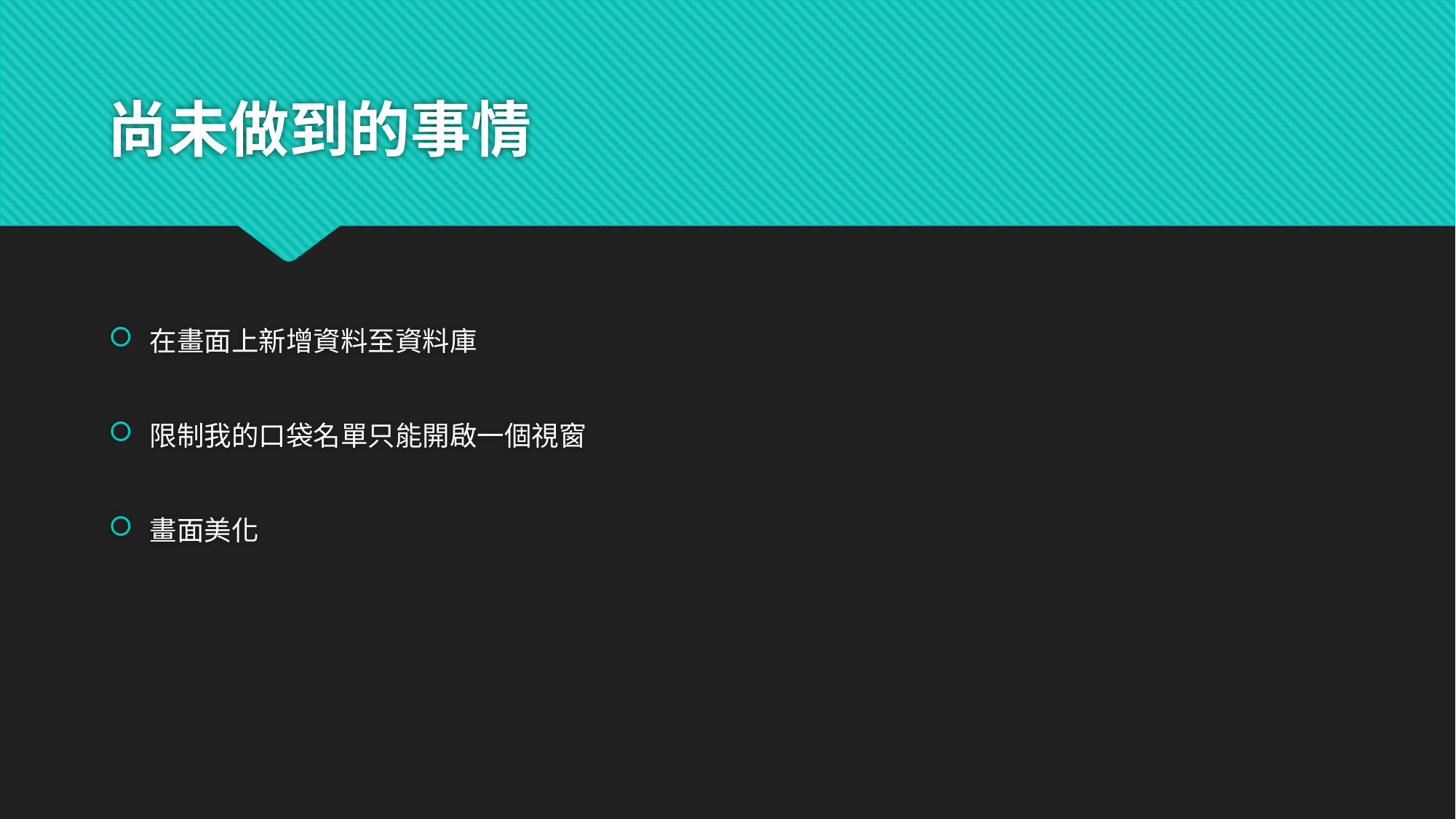

# 尚未做到的事情
在畫面上新增資料至資料庫

限制我的口袋名單只能開啟一個視窗

畫面美化